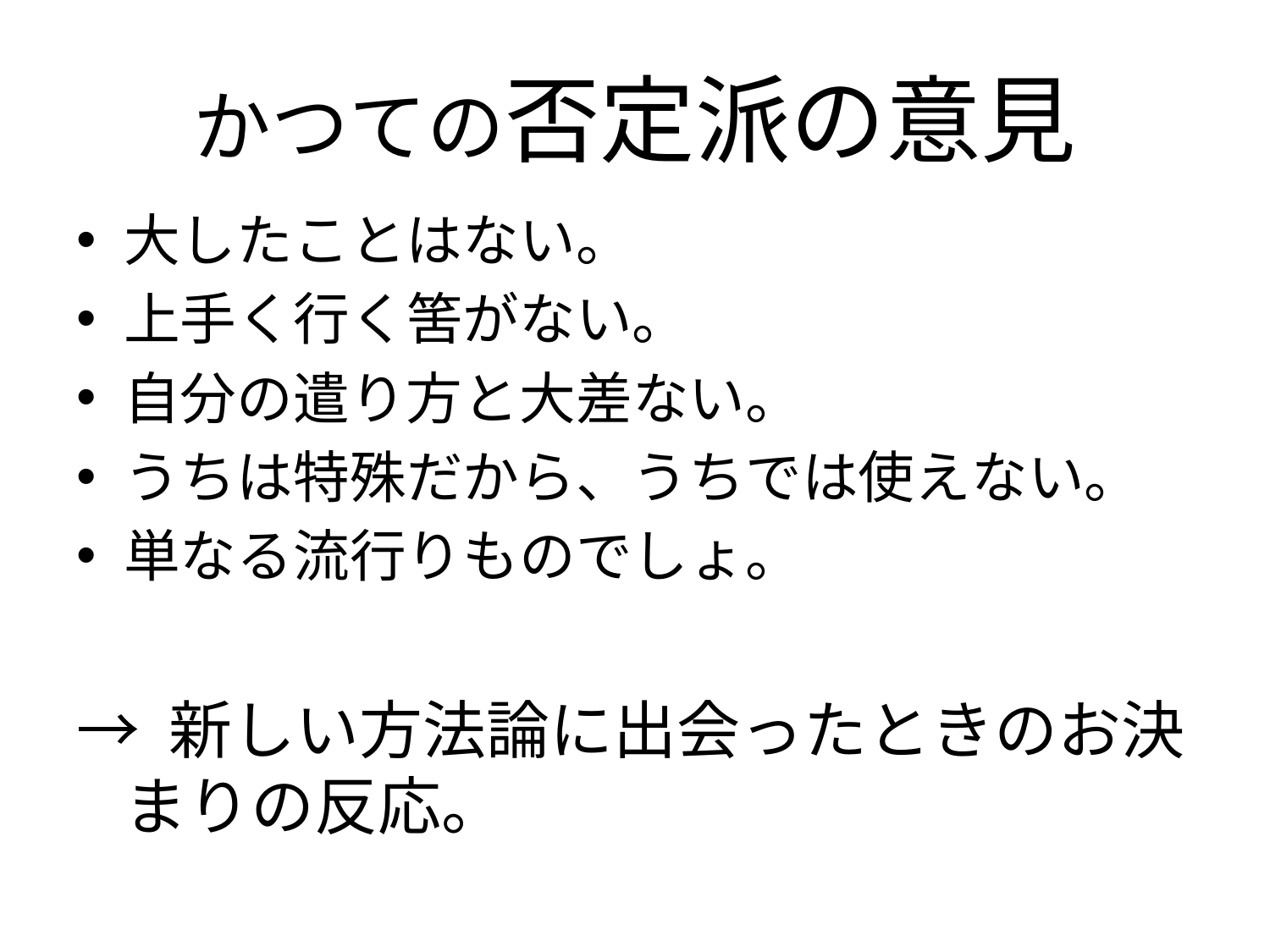

# かつての否定派の意見
大したことはない。
上手く行く筈がない。
自分の遣り方と大差ない。
うちは特殊だから、うちでは使えない。
単なる流行りものでしょ。

→ 新しい方法論に出会ったときのお決まりの反応。